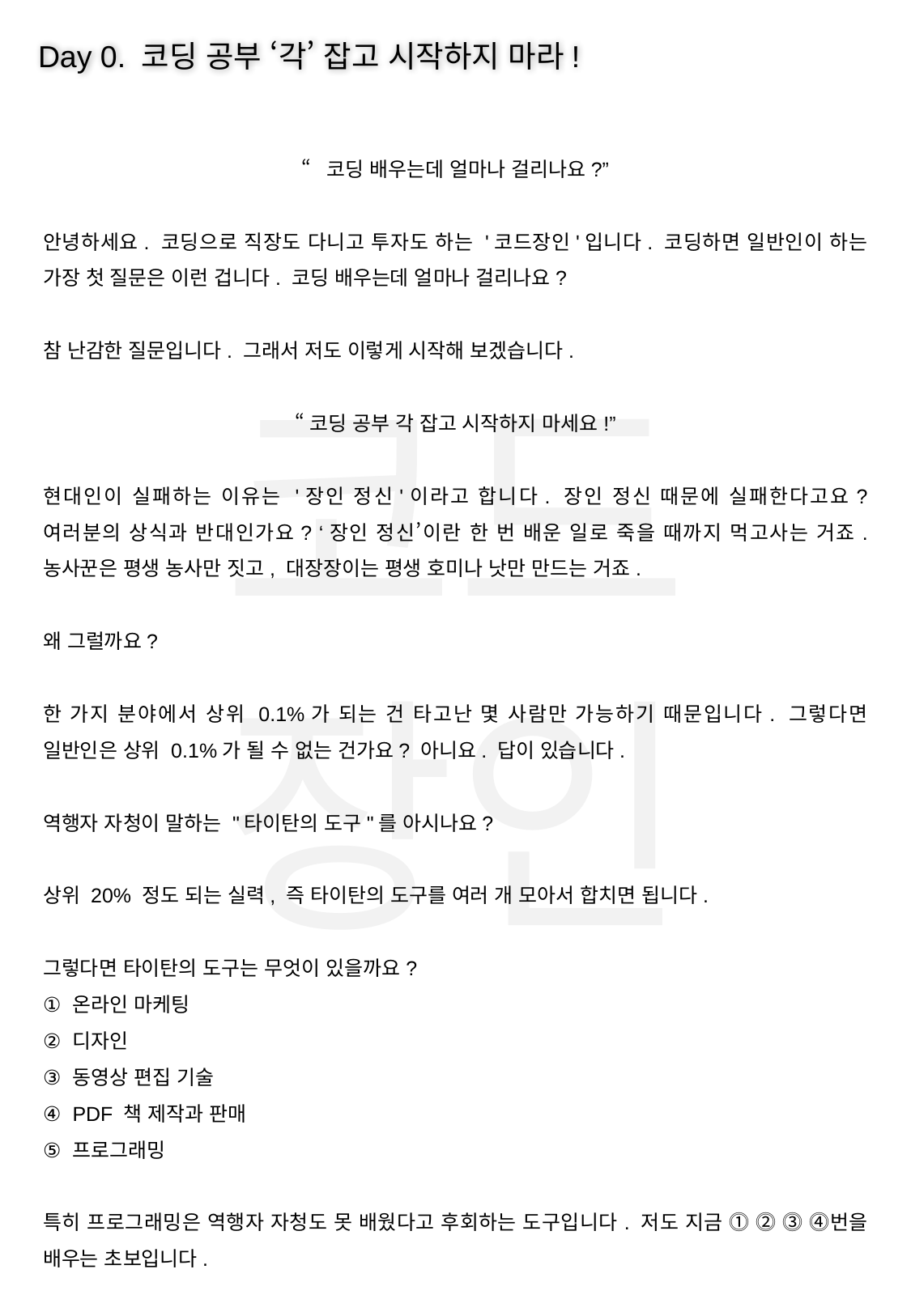

Day 0. 코딩 공부 ‘각’ 잡고 시작하지 마라!
“코딩 배우는데 얼마나 걸리나요?”

안녕하세요. 코딩으로 직장도 다니고 투자도 하는 '코드장인'입니다. 코딩하면 일반인이 하는 가장 첫 질문은 이런 겁니다. 코딩 배우는데 얼마나 걸리나요?

참 난감한 질문입니다. 그래서 저도 이렇게 시작해 보겠습니다.

“코딩 공부 각 잡고 시작하지 마세요!”

현대인이 실패하는 이유는 '장인 정신'이라고 합니다. 장인 정신 때문에 실패한다고요? 여러분의 상식과 반대인가요? ‘장인 정신’이란 한 번 배운 일로 죽을 때까지 먹고사는 거죠. 농사꾼은 평생 농사만 짓고, 대장장이는 평생 호미나 낫만 만드는 거죠.

왜 그럴까요?
​
한 가지 분야에서 상위 0.1%가 되는 건 타고난 몇 사람만 가능하기 때문입니다. 그렇다면 일반인은 상위 0.1%가 될 수 없는 건가요? 아니요. 답이 있습니다.

역행자 자청이 말하는 "타이탄의 도구"를 아시나요?

상위 20% 정도 되는 실력, 즉 타이탄의 도구를 여러 개 모아서 합치면 됩니다.

그렇다면 타이탄의 도구는 무엇이 있을까요?
온라인 마케팅
디자인
동영상 편집 기술
PDF 책 제작과 판매
프로그래밍

특히 프로그래밍은 역행자 자청도 못 배웠다고 후회하는 도구입니다. 저도 지금 ⓵ ⓶ ⓷ ⓸번을 배우는 초보입니다.